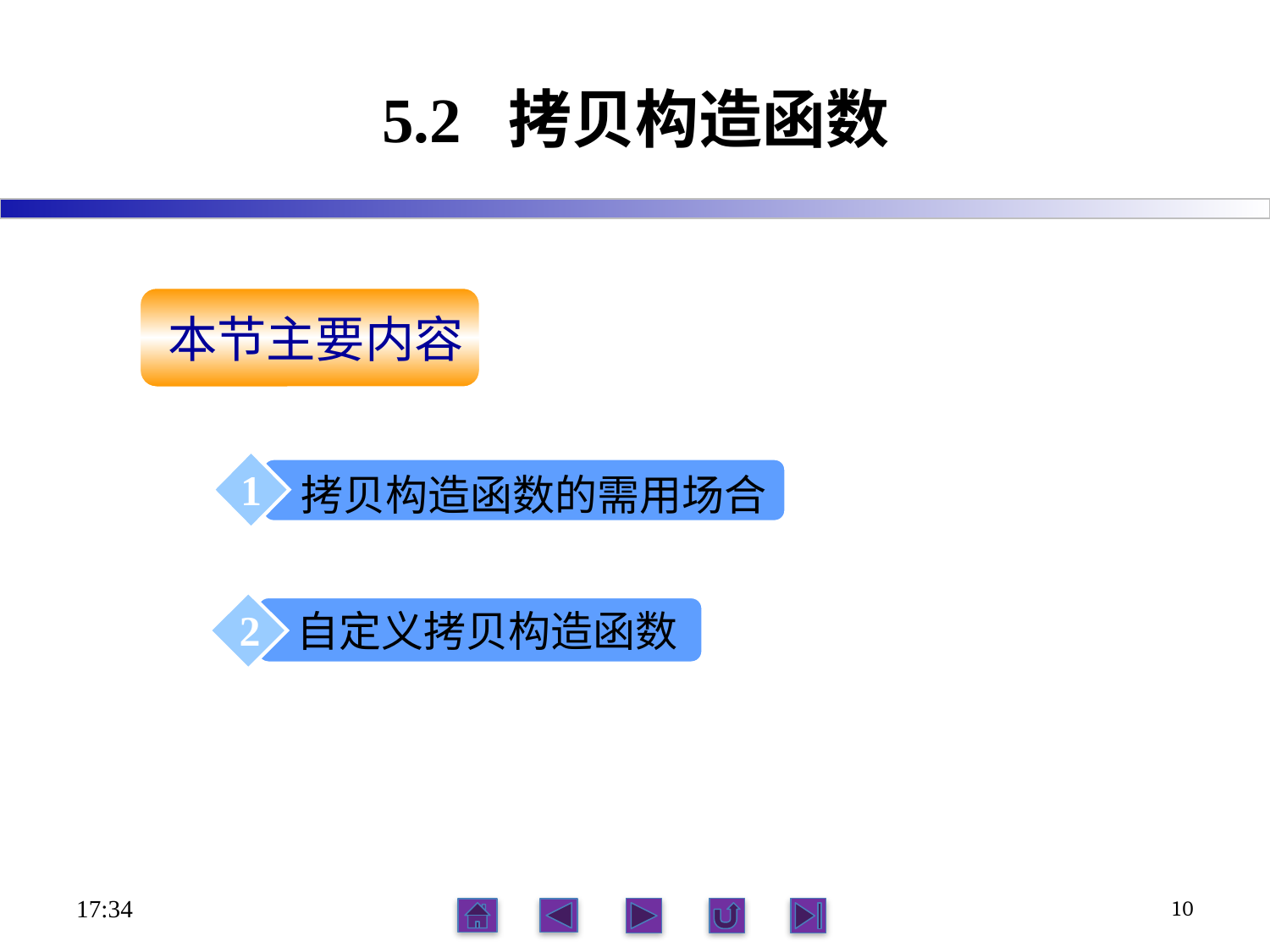

# 5.2  拷贝构造函数

本节主要内容

1
拷贝构造函数的需用场合

2

自定义拷贝构造函数
17:34
10